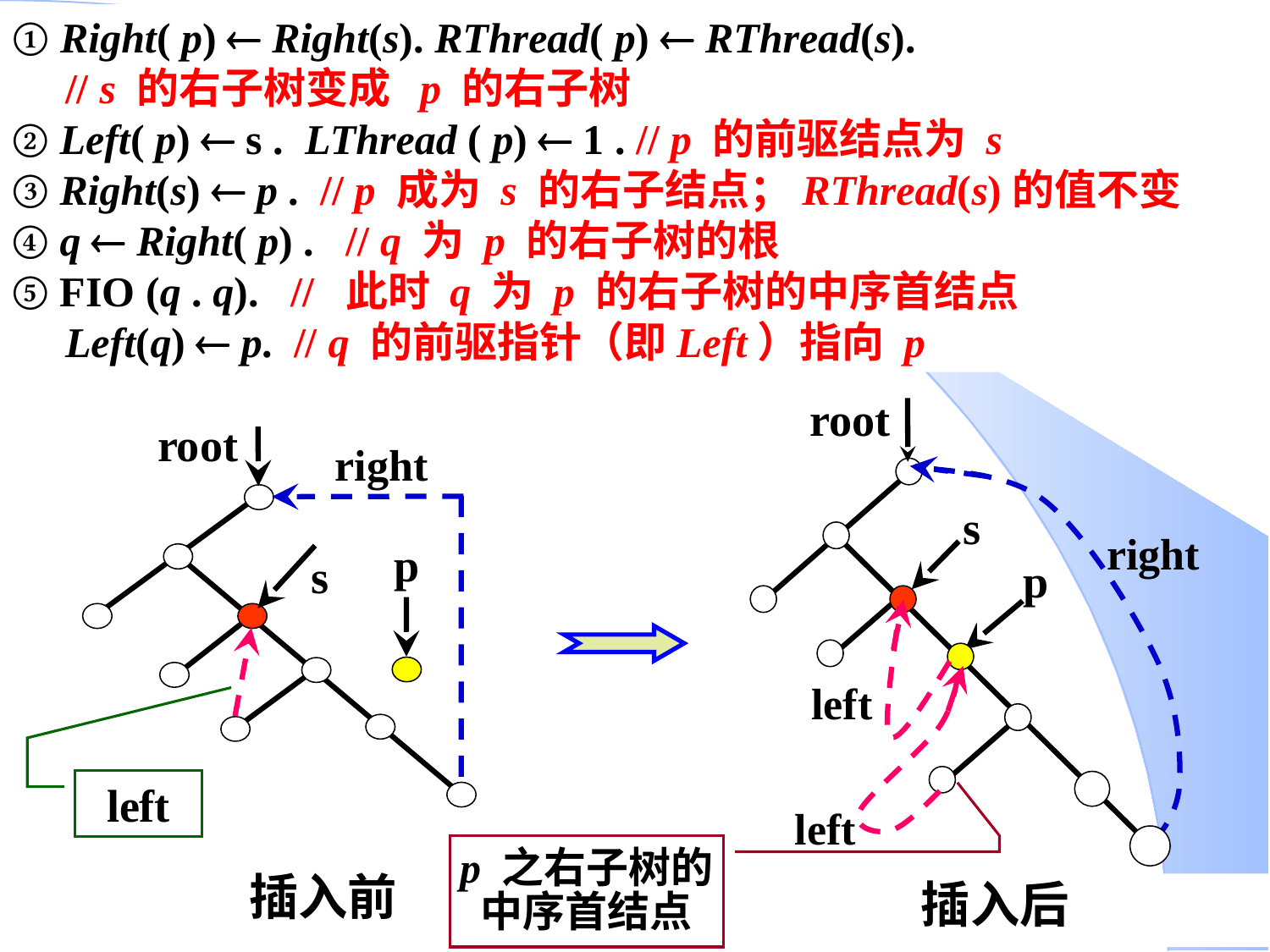

① Right( p) ← Right(s). RThread( p) ← RThread(s).
     // s 的右子树变成  p 的右子树
② Left( p) ← s .  LThread ( p) ← 1 . // p 的前驱结点为 s
③ Right(s) ← p .  // p 成为 s 的右子结点；RThread(s)的值不变
④ q ← Right( p) .   // q 为 p 的右子树的根
⑤ FIO (q . q).   //  此时 q 为 p 的右子树的中序首结点
     Left(q) ← p.  // q 的前驱指针（即Left）指向 p

root

s

right

p

left

left

root

right

p

s

left

插入前
插入后
p 之右子树的
中序首结点